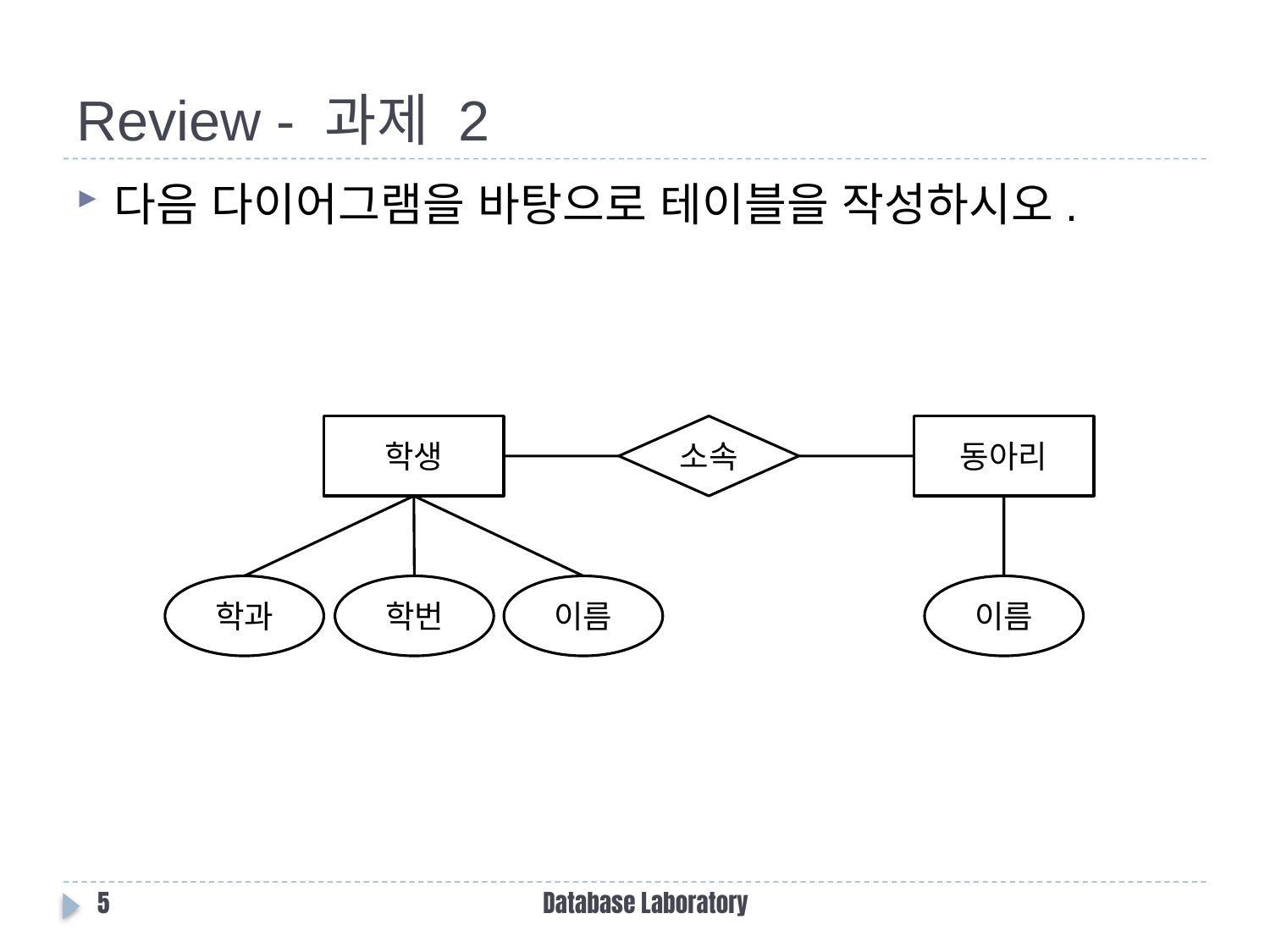

# Review - 과제 2
다음 다이어그램을 바탕으로 테이블을 작성하시오.
학생
소속
동아리
학과
학번
이름
이름
5
Database Laboratory